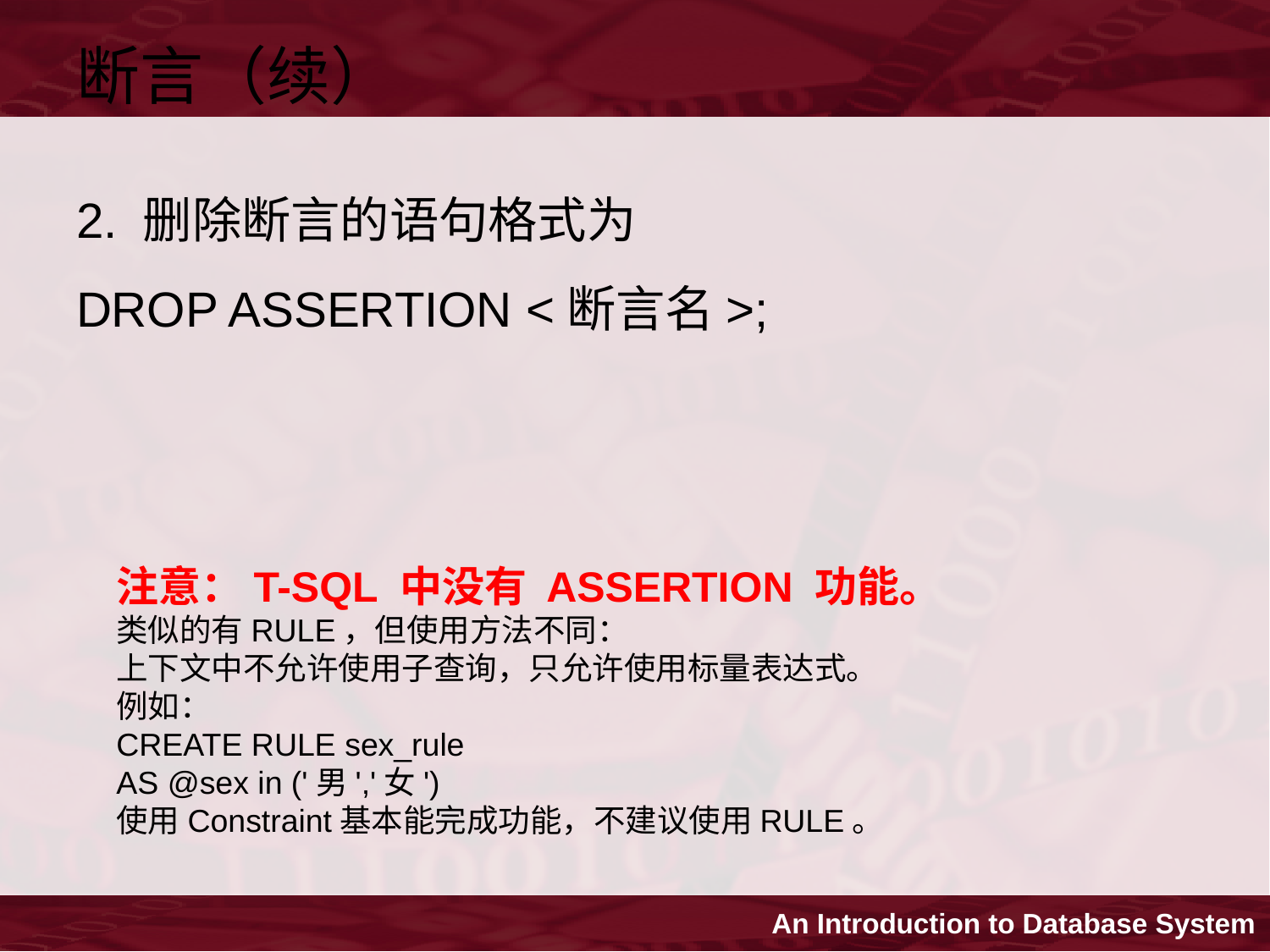

断言（续）
2. 删除断言的语句格式为
DROP ASSERTION <断言名>;

注意：T-SQL 中没有 ASSERTION 功能。
类似的有RULE，但使用方法不同：
上下文中不允许使用子查询，只允许使用标量表达式。
例如：
CREATE RULE sex_rule
AS @sex in ('男','女')
使用Constraint基本能完成功能，不建议使用RULE。